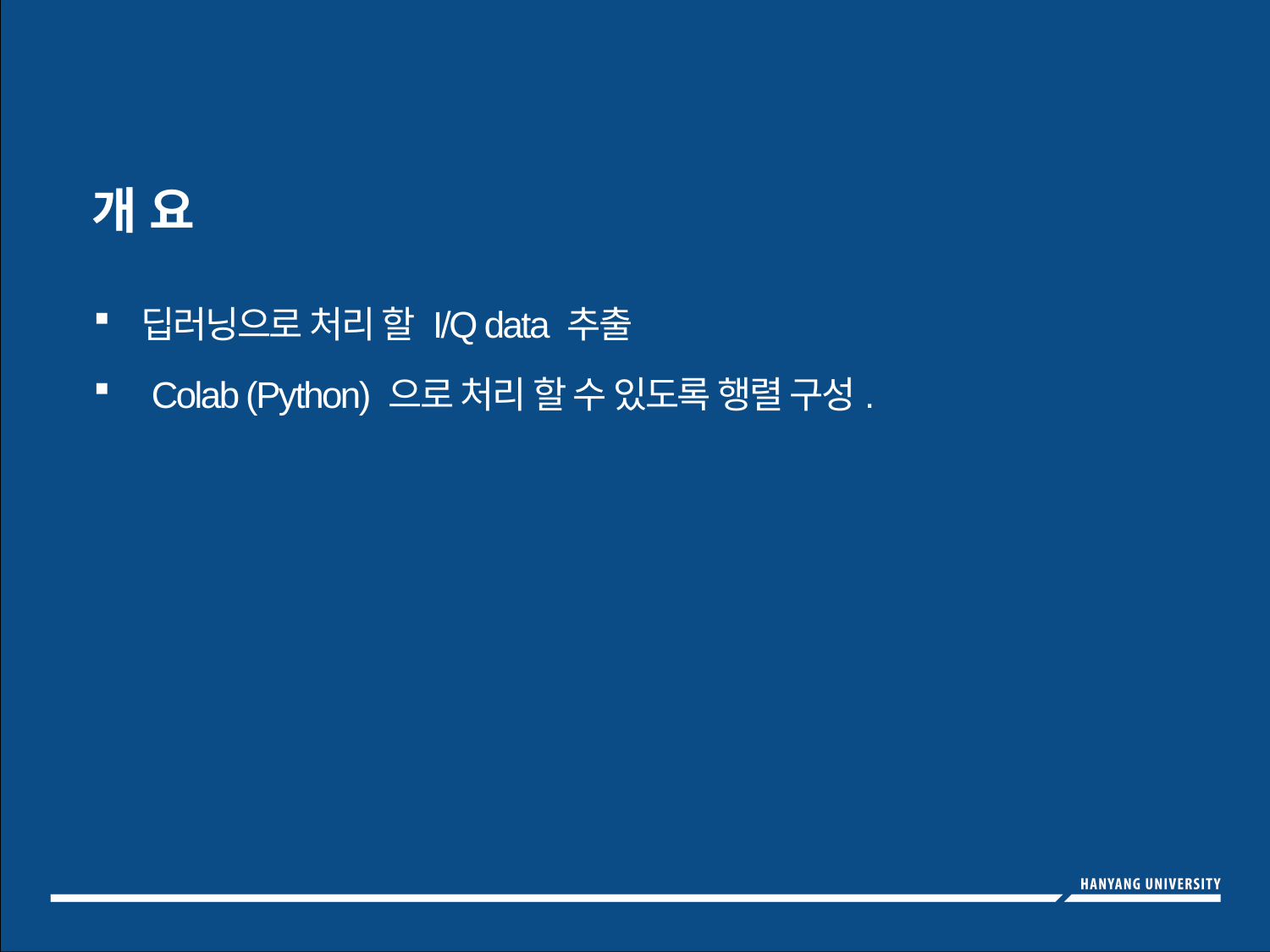

개 요
딥러닝으로 처리 할 I/Q data 추출
 Colab (Python) 으로 처리 할 수 있도록 행렬 구성.